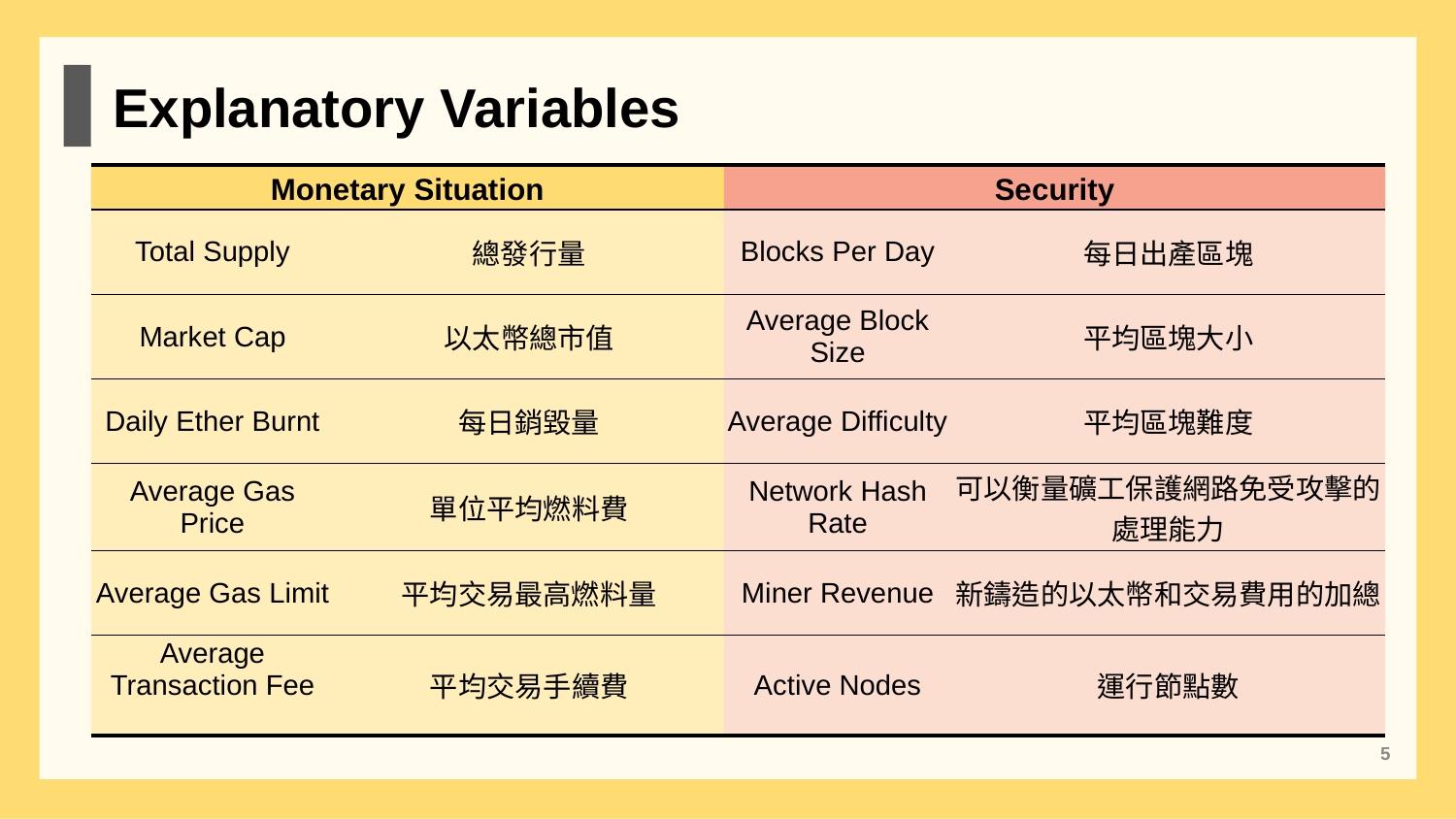

Explanatory Variables
| Monetary Situation |  | Security |  |
| --- | --- | --- | --- |
| Total Supply | 總發行量 | Blocks Per Day | 每日出產區塊 |
| Market Cap | 以太幣總市值 | Average Block Size | 平均區塊大小 |
| Daily Ether Burnt | 每日銷毀量 | Average Difficulty | 平均區塊難度 |
| Average Gas Price | 單位平均燃料費 | Network Hash Rate | 可以衡量礦工保護網路免受攻擊的處理能力 |
| Average Gas Limit | 平均交易最高燃料量 | Miner Revenue | 新鑄造的以太幣和交易費用的加總 |
| Average Transaction Fee | 平均交易手續費 | Active Nodes | 運行節點數 |
5